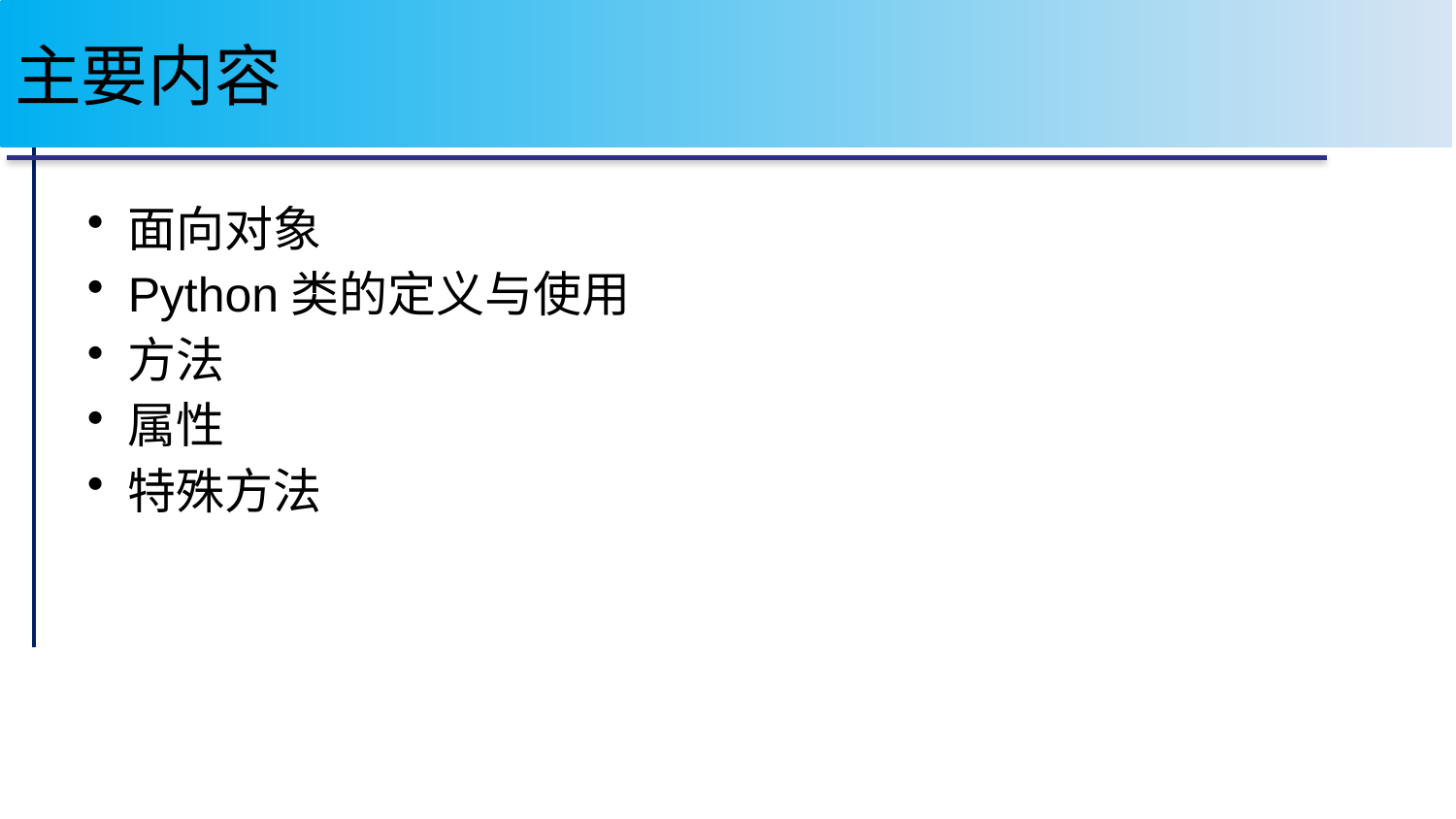

# 主要内容
面向对象
Python类的定义与使用
方法
属性
特殊方法